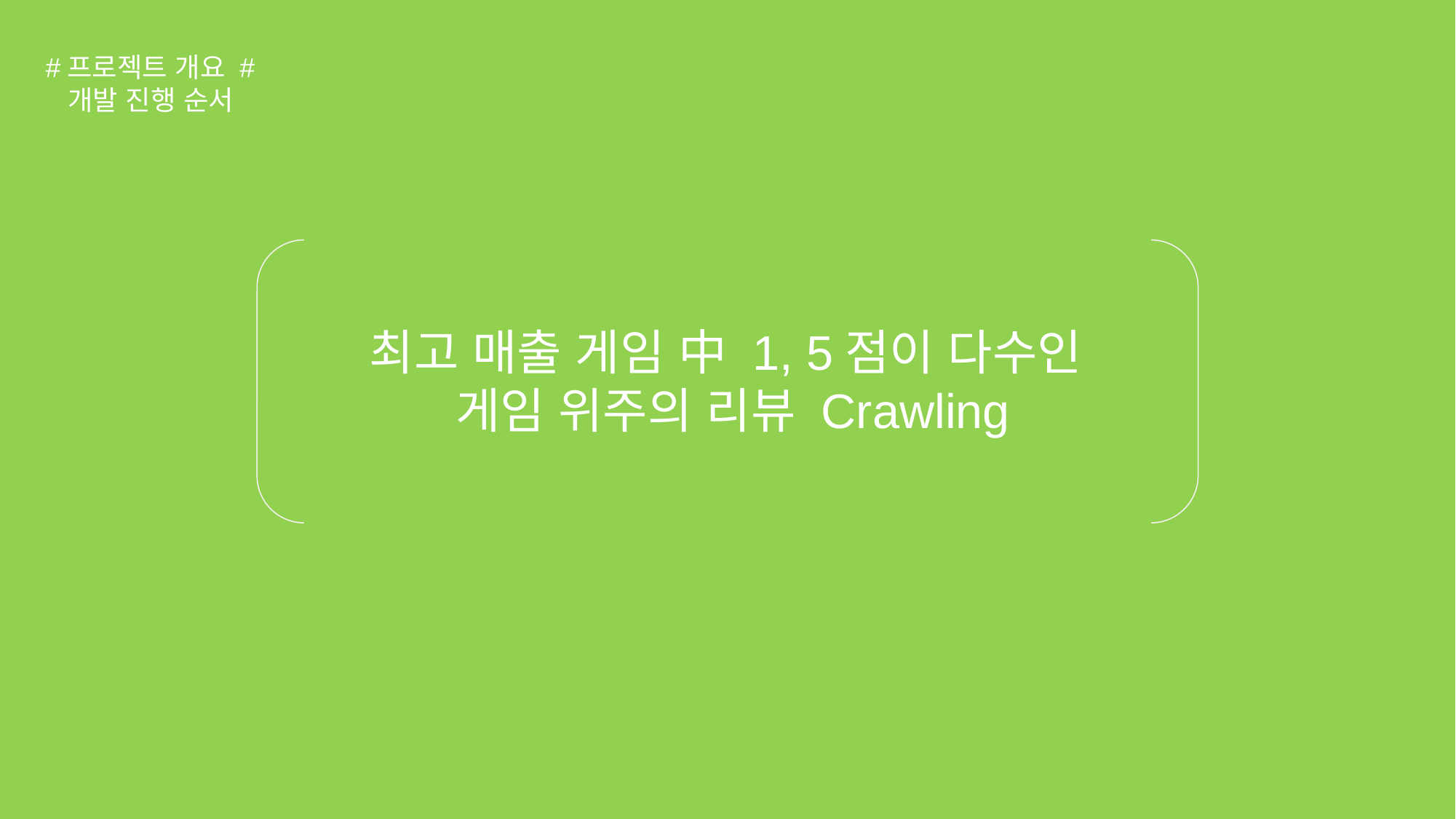

#프로젝트 개요 #개발 진행 순서

최고 매출 게임 中 1, 5점이 다수인
게임 위주의 리뷰 Crawling